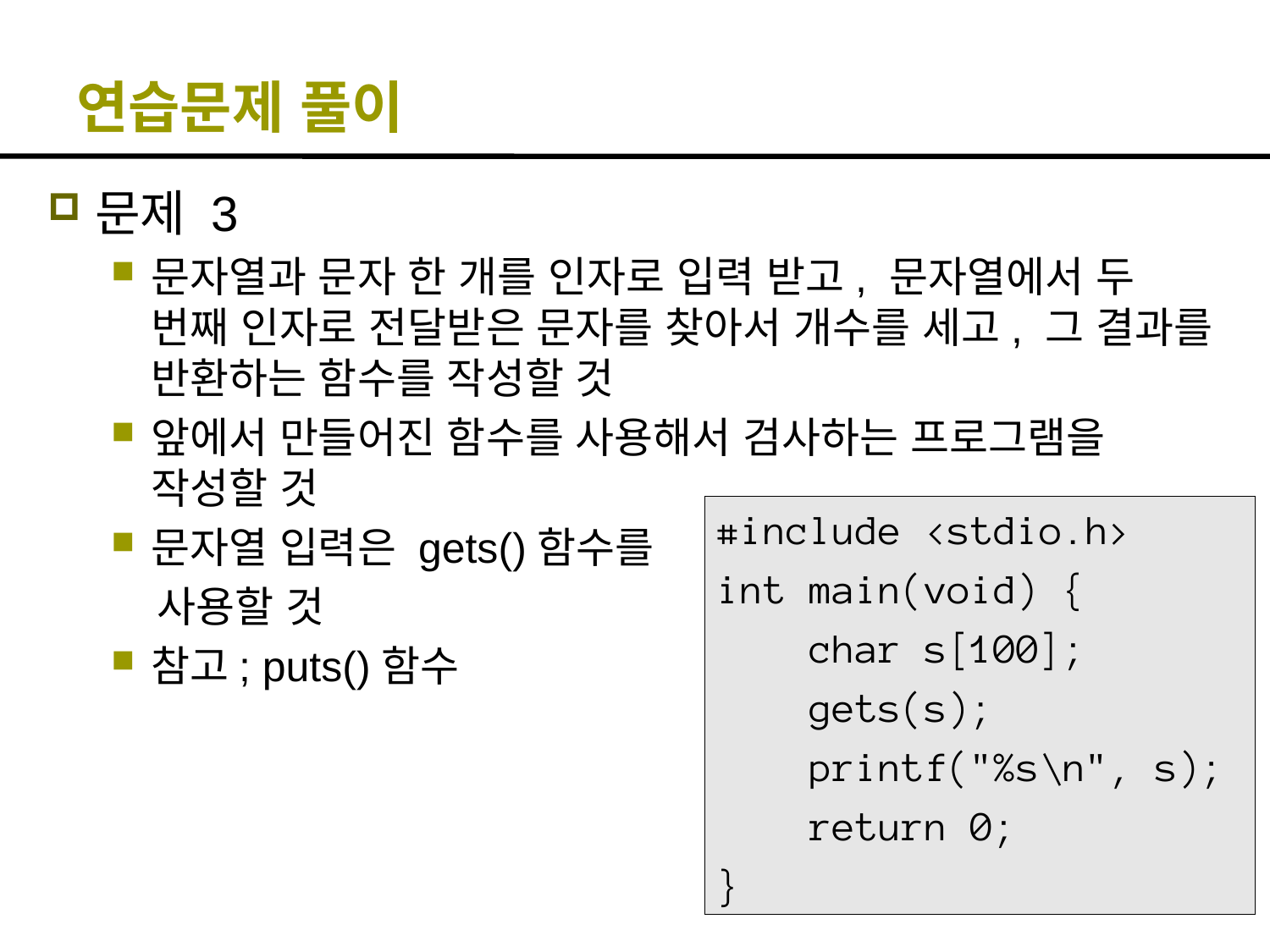

# 연습문제 풀이
문제 3
문자열과 문자 한 개를 인자로 입력 받고, 문자열에서 두 번째 인자로 전달받은 문자를 찾아서 개수를 세고, 그 결과를 반환하는 함수를 작성할 것
앞에서 만들어진 함수를 사용해서 검사하는 프로그램을 작성할 것
문자열 입력은 gets()함수를
   사용할 것
참고; puts()함수

#include <stdio.h>
int main(void) {
    char s[100];
    gets(s);
    printf("%s\n", s);
    return 0;
}